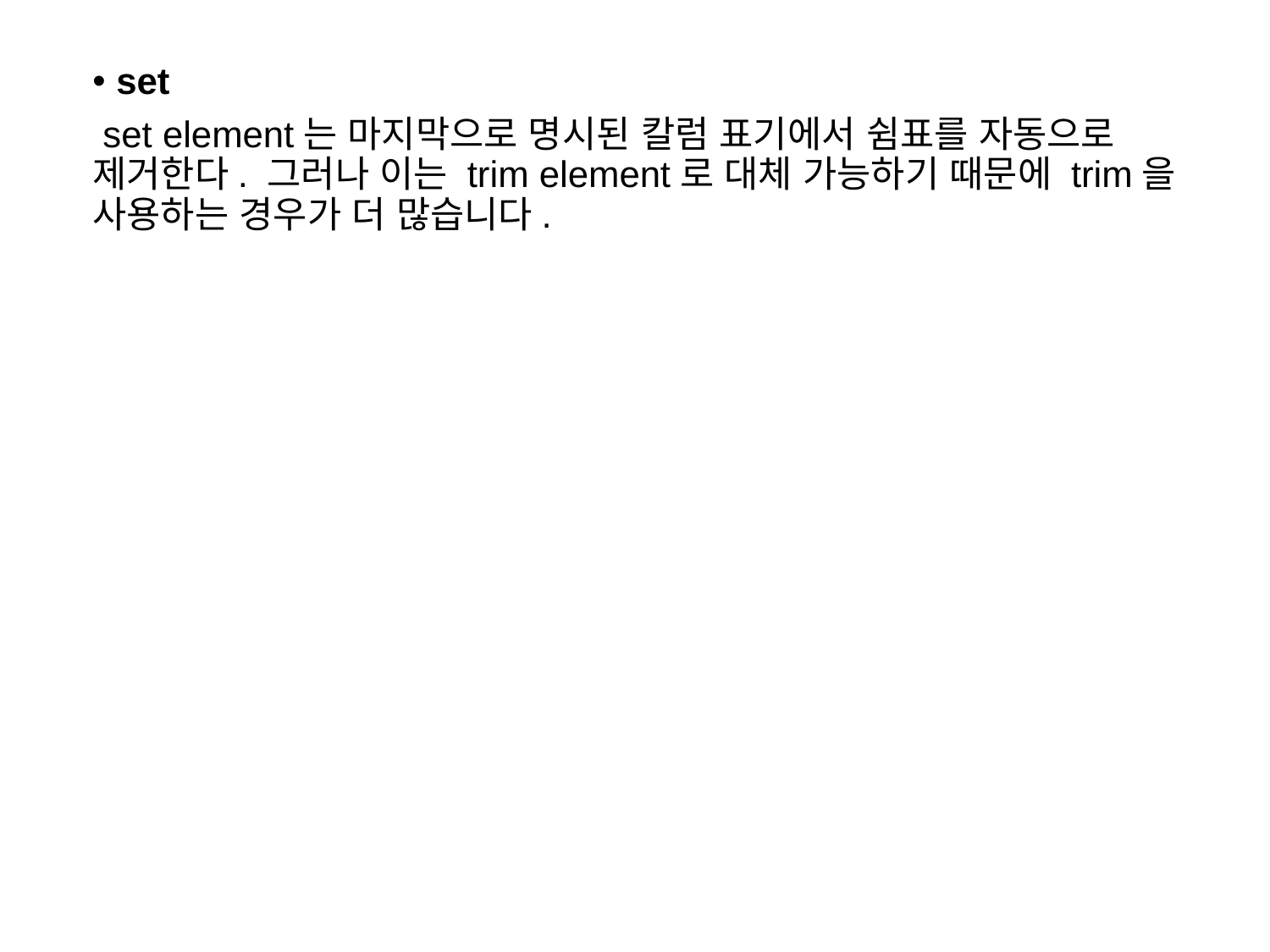

set
 set element는 마지막으로 명시된 칼럼 표기에서 쉼표를 자동으로 제거한다. 그러나 이는 trim element로 대체 가능하기 때문에 trim을 사용하는 경우가 더 많습니다.